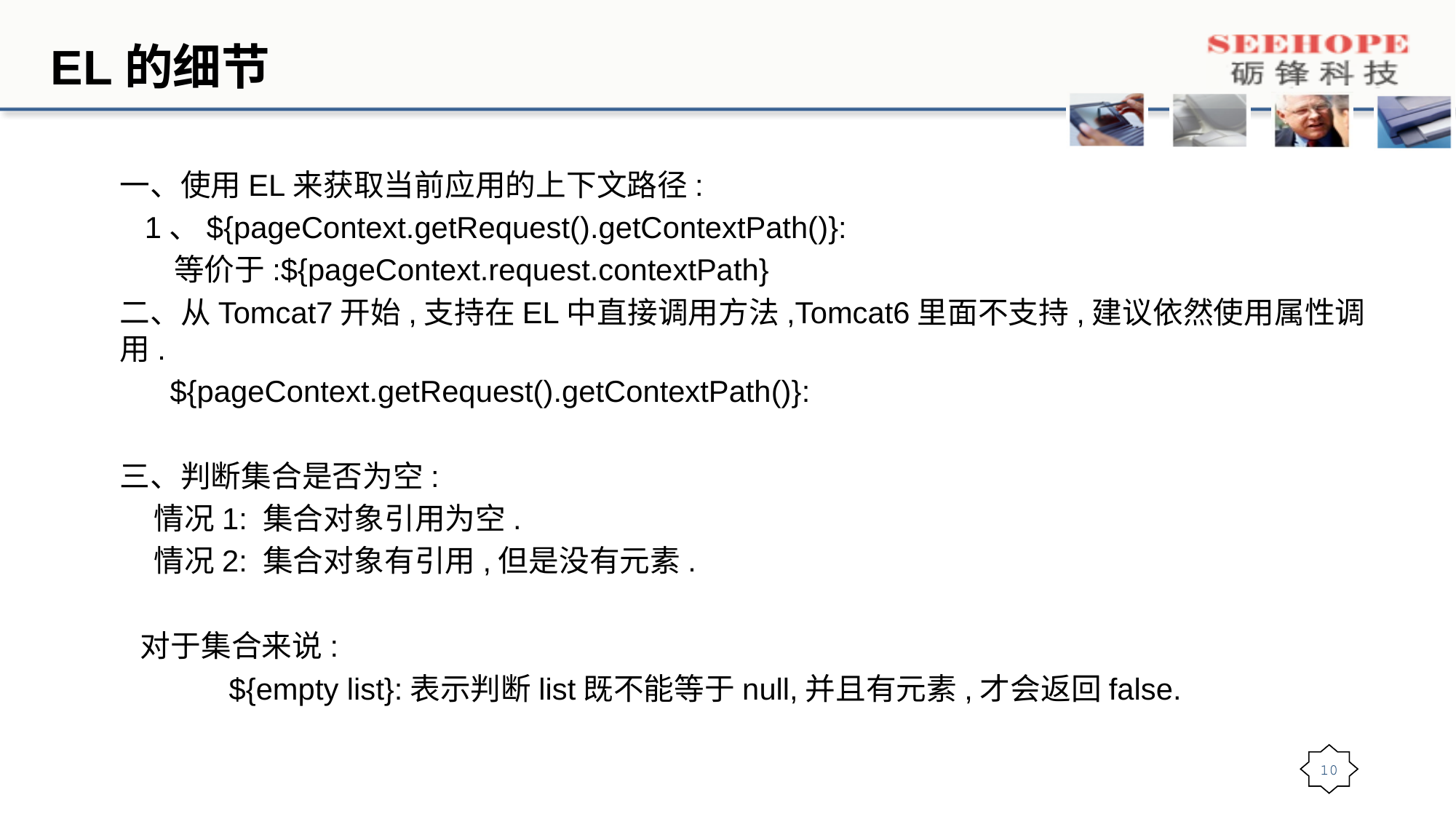

# EL的细节
一、使用EL来获取当前应用的上下文路径:
   1、${pageContext.getRequest().getContextPath()}:
       等价于:${pageContext.request.contextPath}
二、从Tomcat7开始,支持在EL中直接调用方法,Tomcat6里面不支持,建议依然使用属性调用.
      ${pageContext.getRequest().getContextPath()}:

三、判断集合是否为空:
    情况1: 集合对象引用为空.
    情况2: 集合对象有引用,但是没有元素.

  对于集合来说:
  	${empty list}:表示判断list既不能等于null,并且有元素,才会返回false.